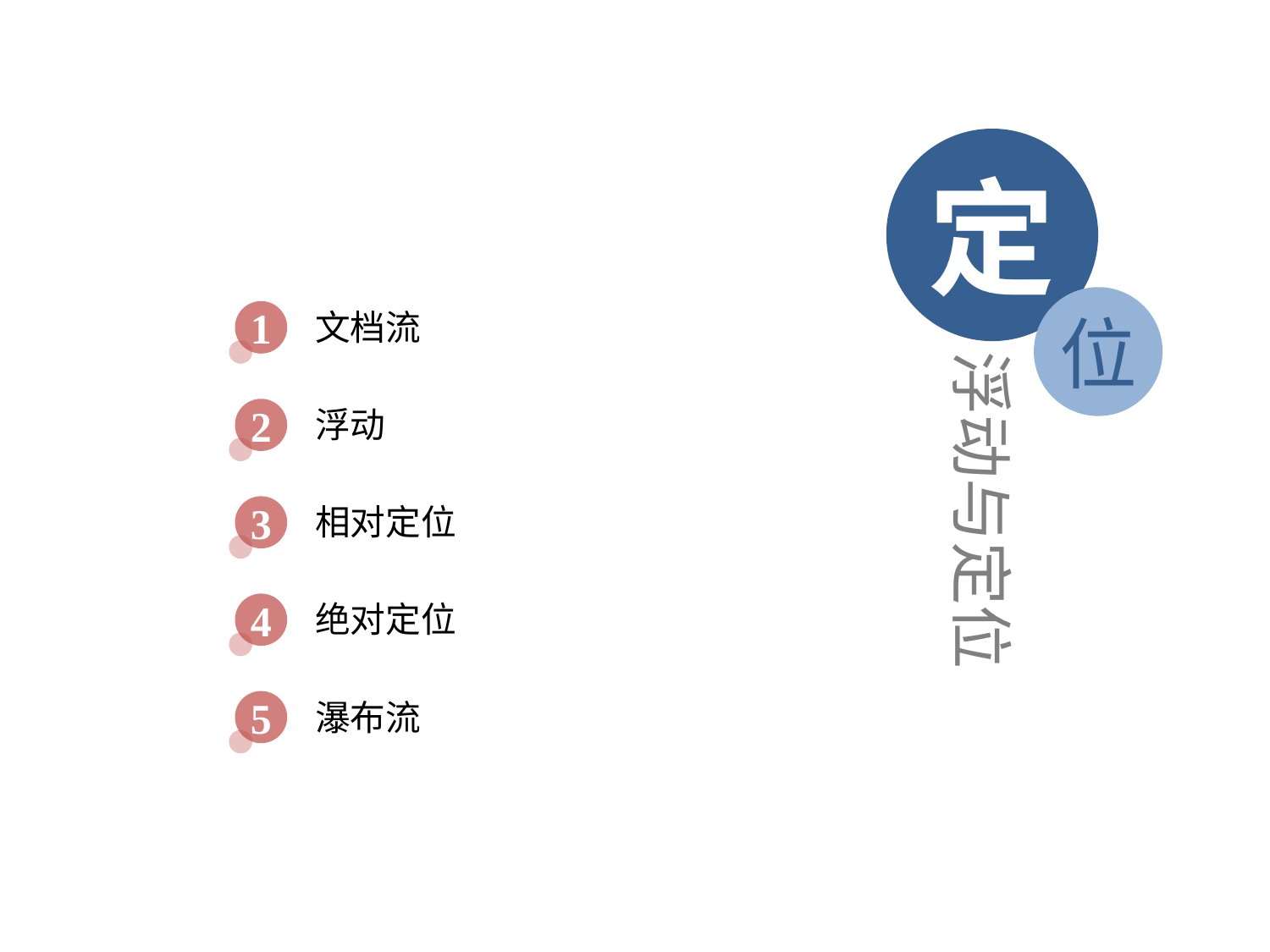

定
位
文档流
1

浮动与定位
浮动
2

相对定位
3

绝对定位
4

瀑布流
5